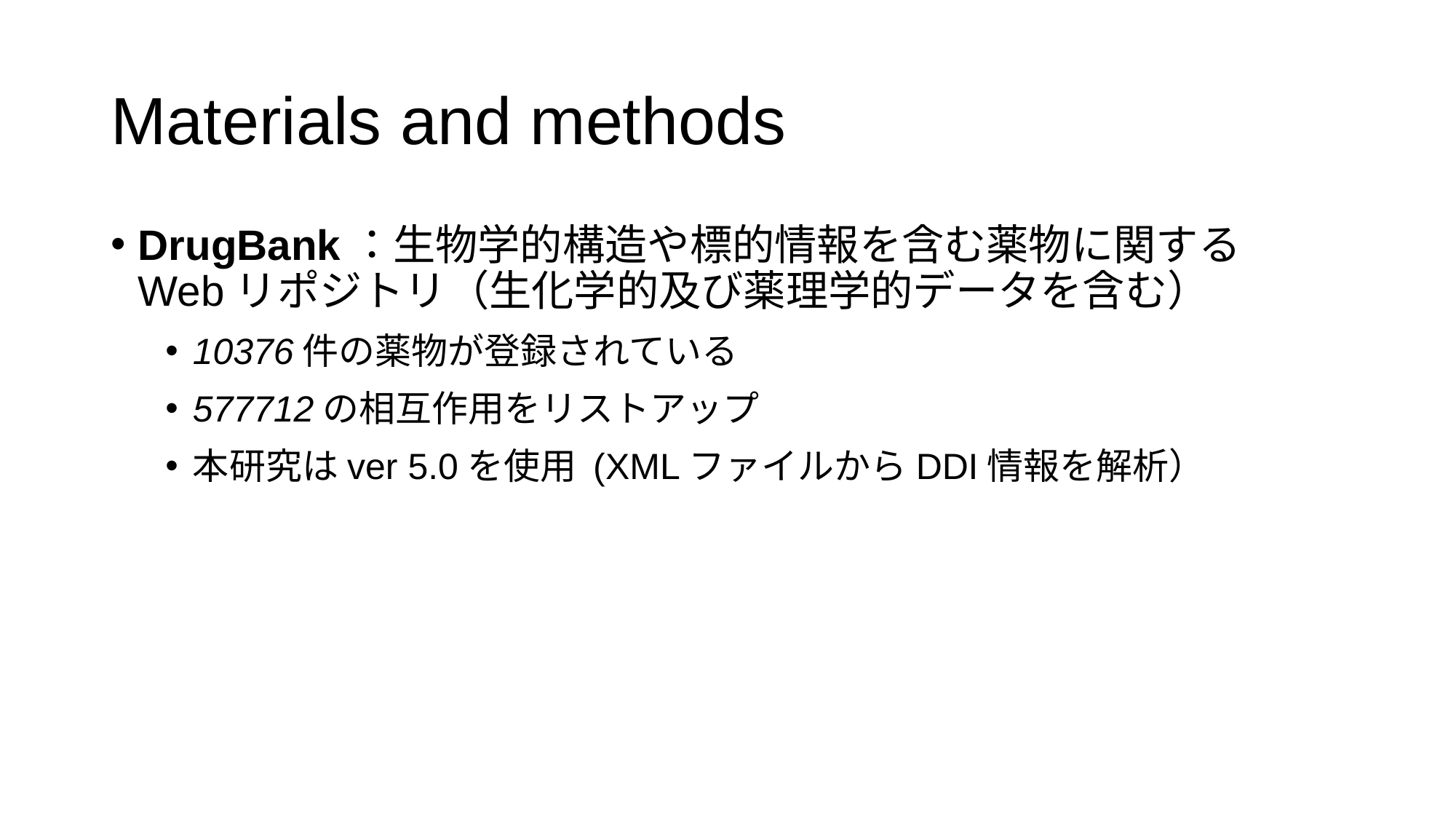

# Materials and methods
DrugBank：生物学的構造や標的情報を含む薬物に関する
Webリポジトリ（生化学的及び薬理学的データを含む）
10376件の薬物が登録されている
577712の相互作用をリストアップ
本研究はver 5.0を使用 (XMLファイルからDDI情報を解析）